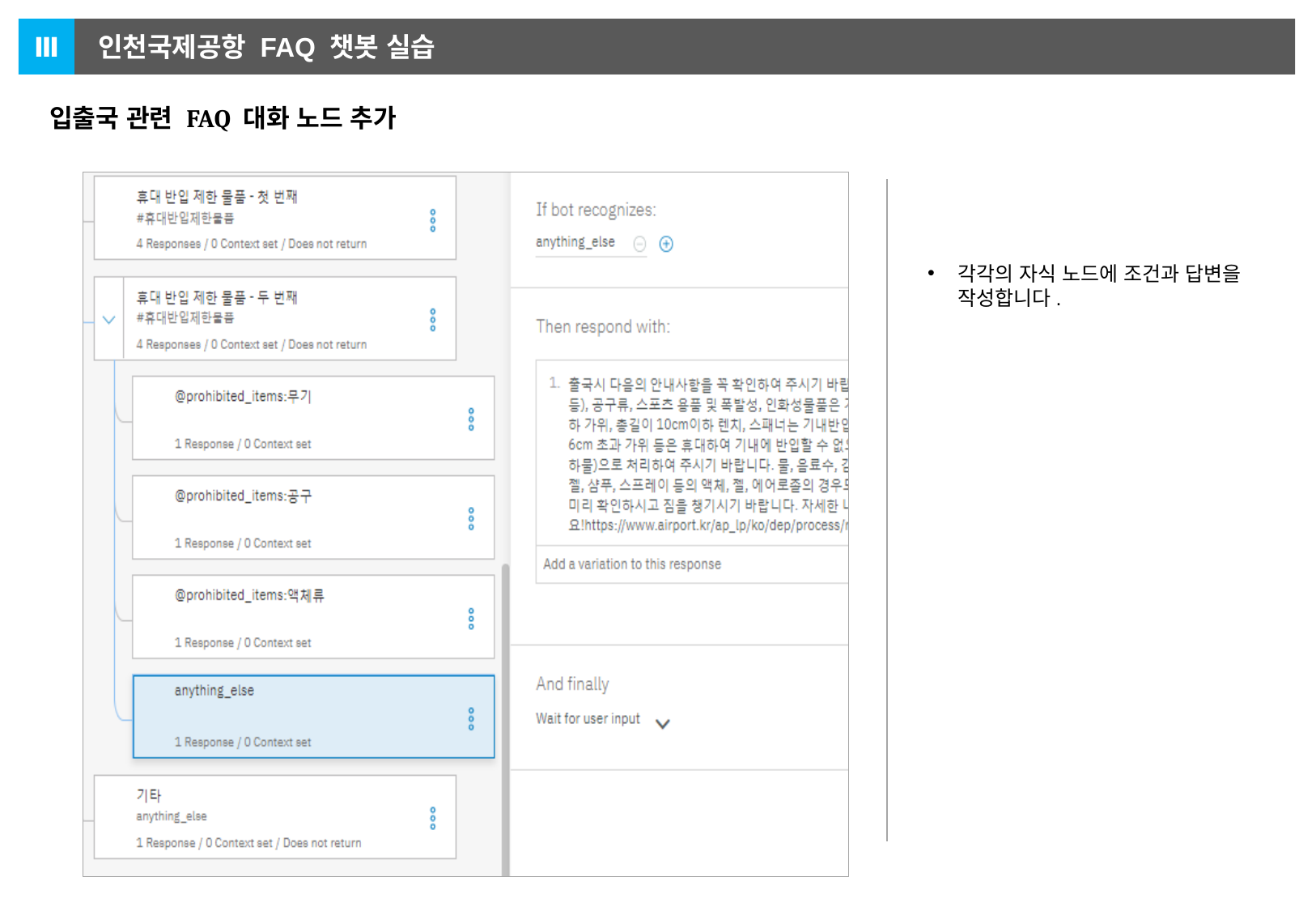

Ⅲ
인천국제공항 FAQ 챗봇 실습
입출국 관련 FAQ 대화 노드 추가

각각의 자식 노드에 조건과 답변을 작성합니다.